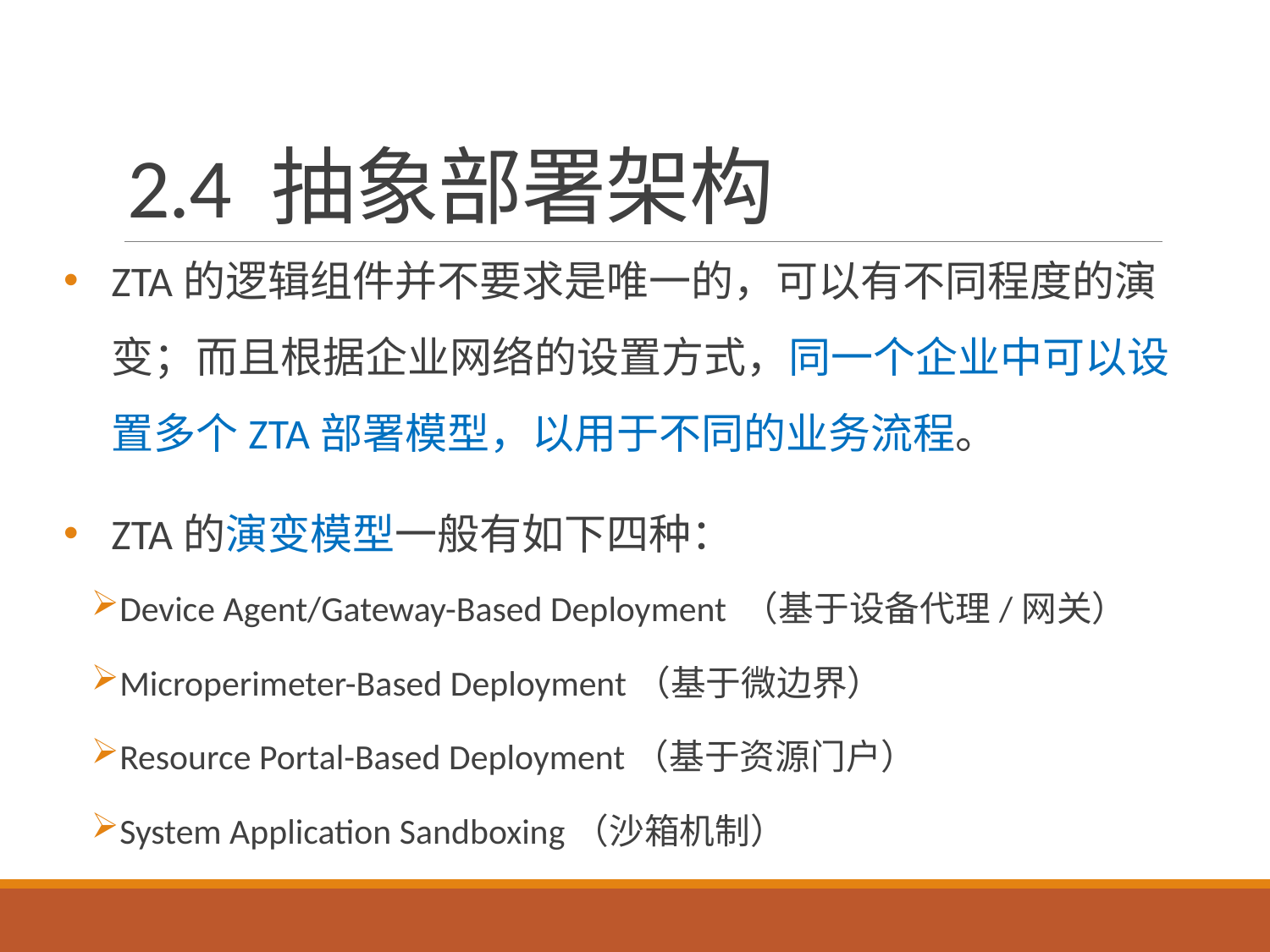

# 2.4 抽象部署架构
ZTA的逻辑组件并不要求是唯一的，可以有不同程度的演变；而且根据企业网络的设置方式，同一个企业中可以设置多个ZTA部署模型，以用于不同的业务流程。
ZTA的演变模型一般有如下四种：
Device Agent/Gateway-Based Deployment （基于设备代理/网关）
Microperimeter-Based Deployment（基于微边界）
Resource Portal-Based Deployment（基于资源门户）
System Application Sandboxing（沙箱机制）
69